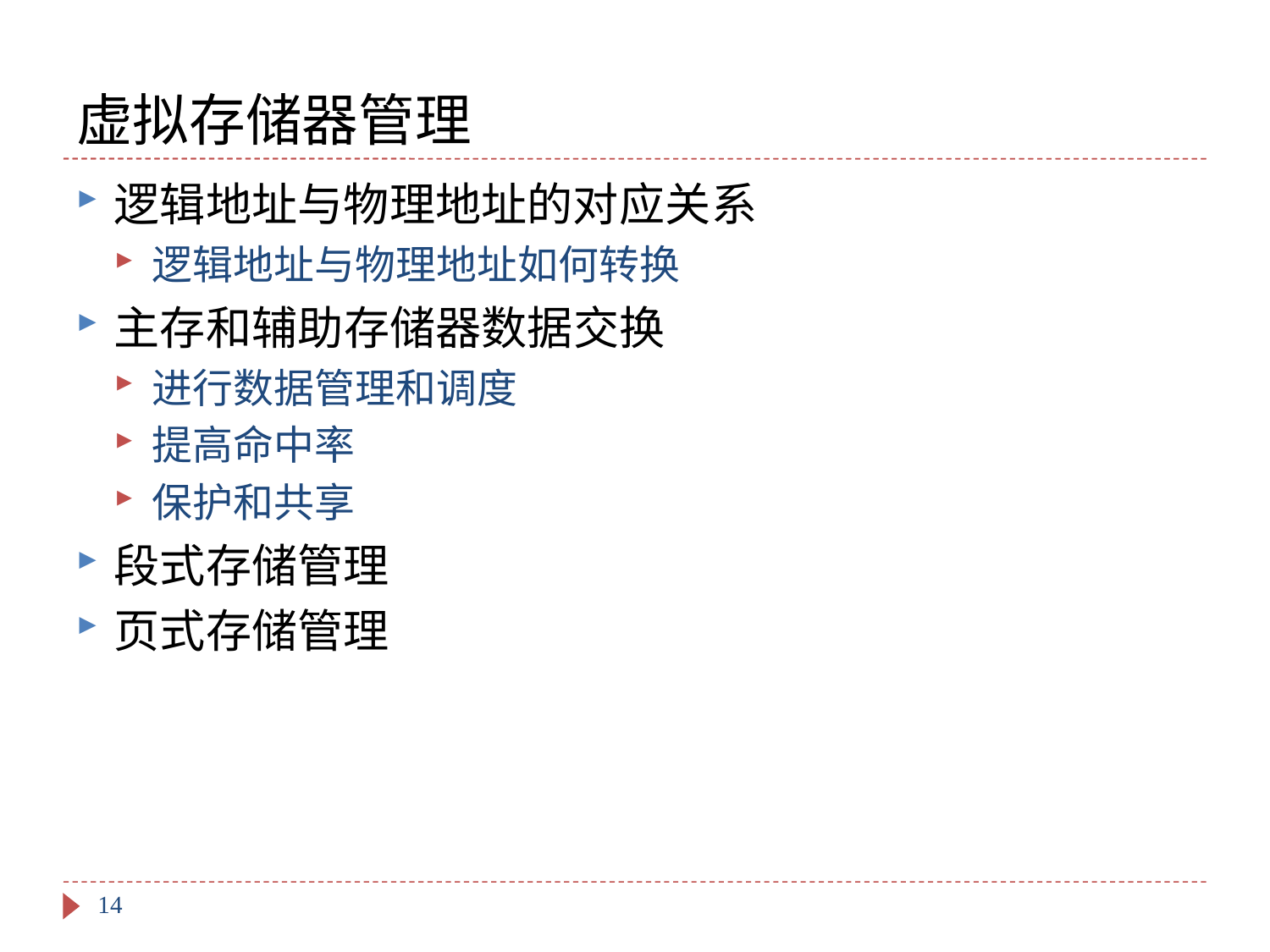

# 虚拟存储器管理
逻辑地址与物理地址的对应关系
逻辑地址与物理地址如何转换
主存和辅助存储器数据交换
进行数据管理和调度
提高命中率
保护和共享
段式存储管理
页式存储管理

14